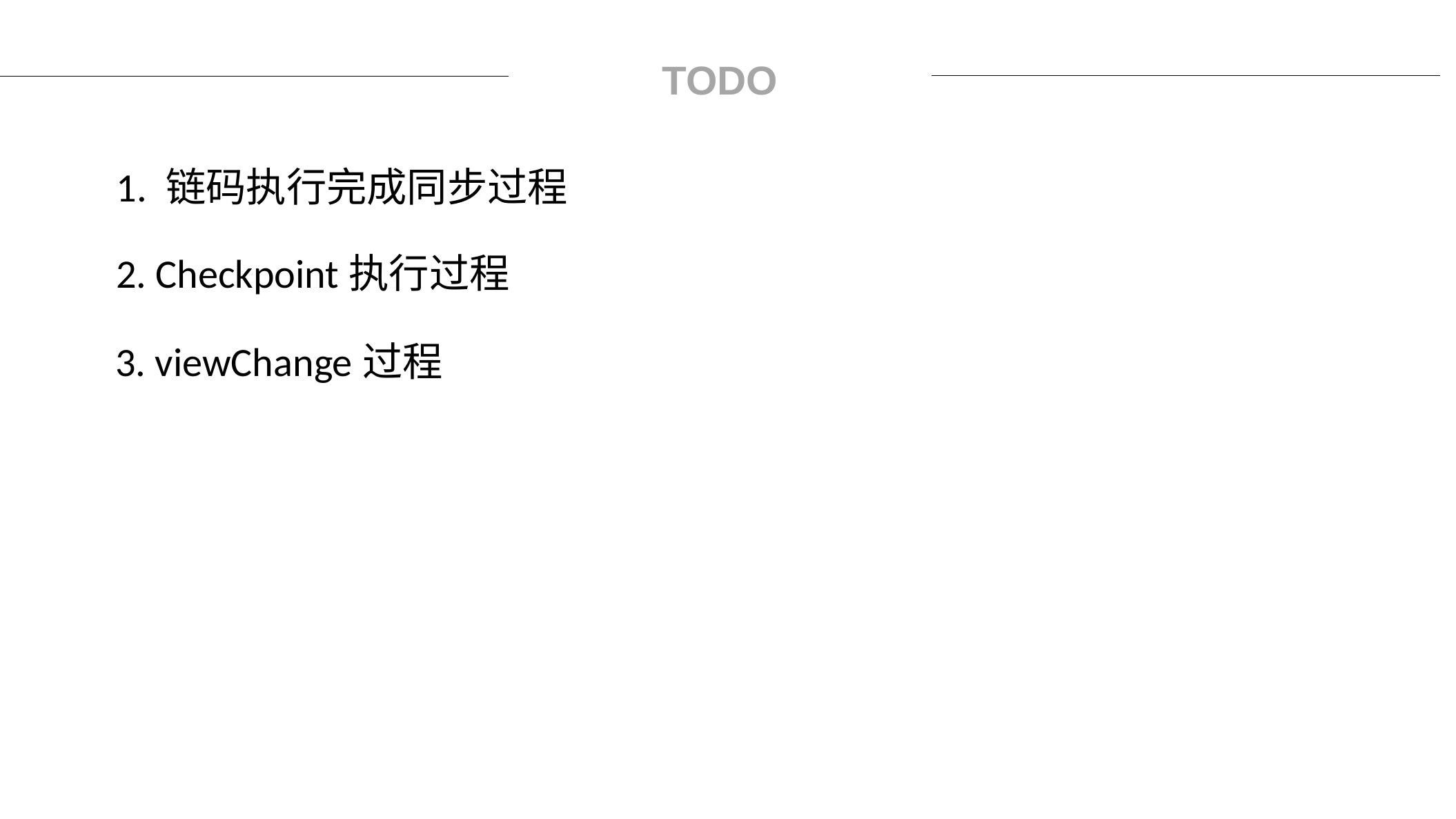

TODO
1. 链码执行完成同步过程
2. Checkpoint执行过程
3. viewChange过程